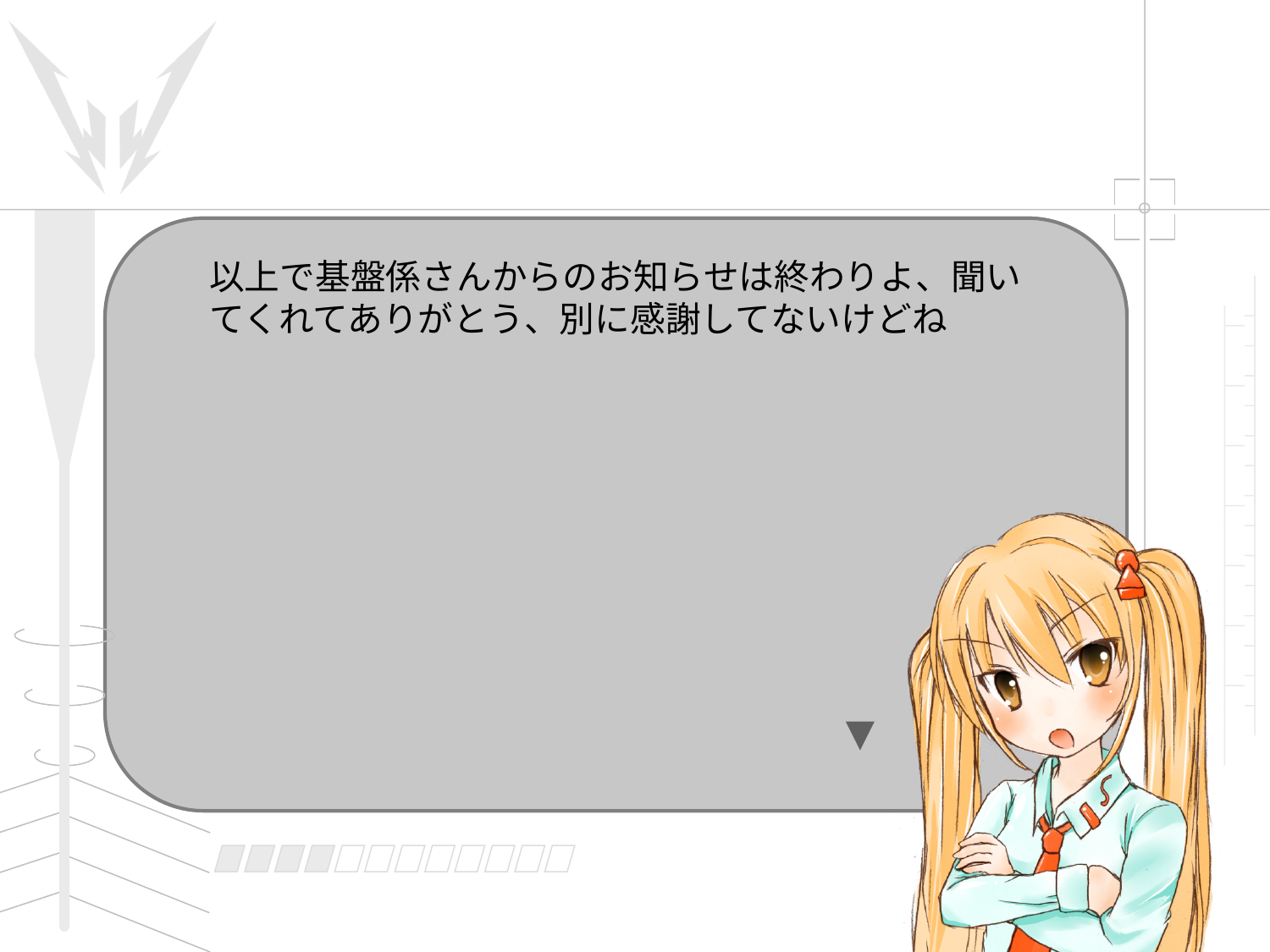

#
	以上で基盤係さんからのお知らせは終わりよ、聞いてくれてありがとう、別に感謝してないけどね